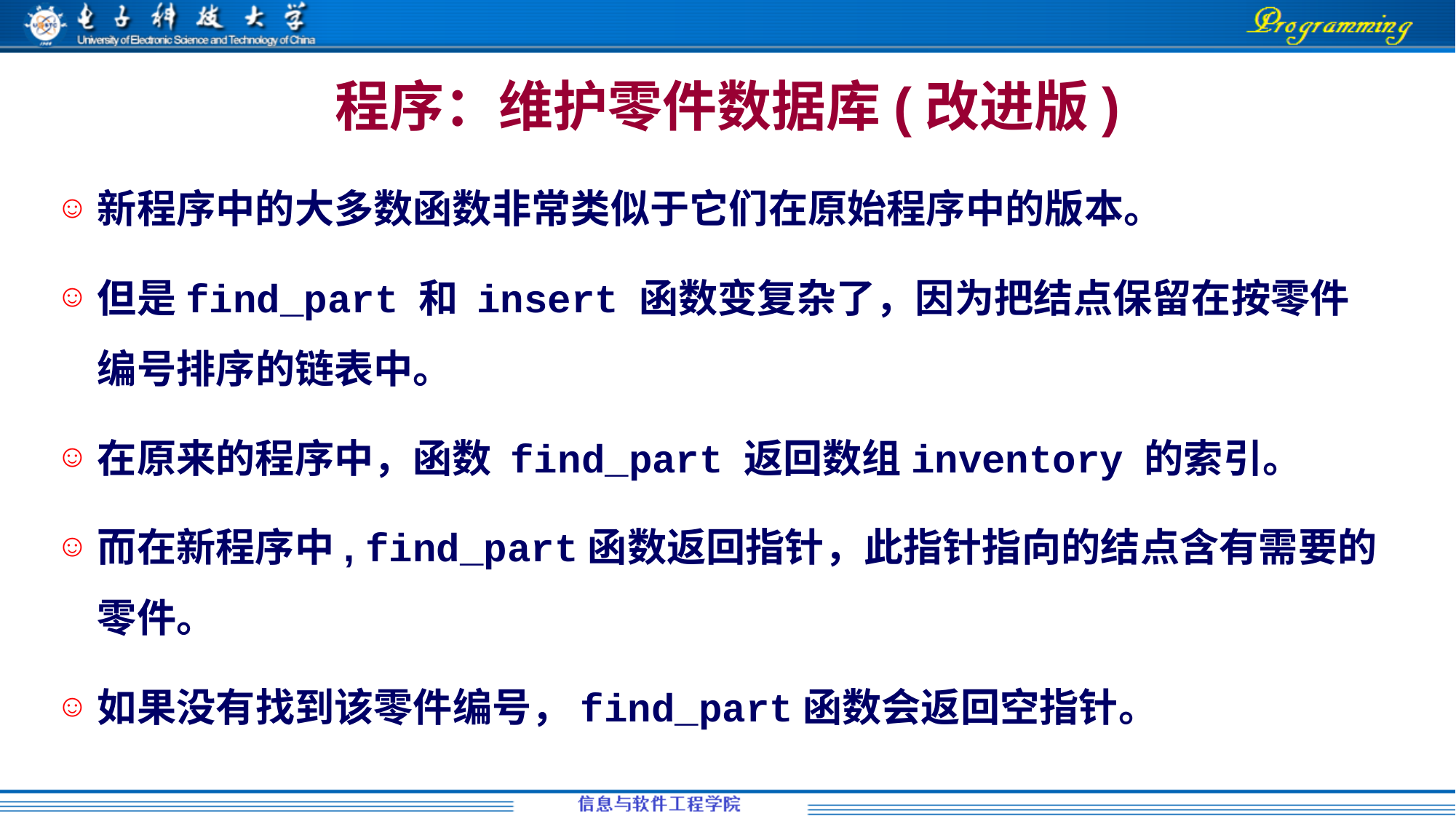

# 程序：维护零件数据库(改进版)
新程序中的大多数函数非常类似于它们在原始程序中的版本。
但是find_part 和 insert 函数变复杂了，因为把结点保留在按零件编号排序的链表中。
在原来的程序中，函数 find_part 返回数组inventory 的索引。
而在新程序中, find_part函数返回指针，此指针指向的结点含有需要的零件。
如果没有找到该零件编号，find_part函数会返回空指针。